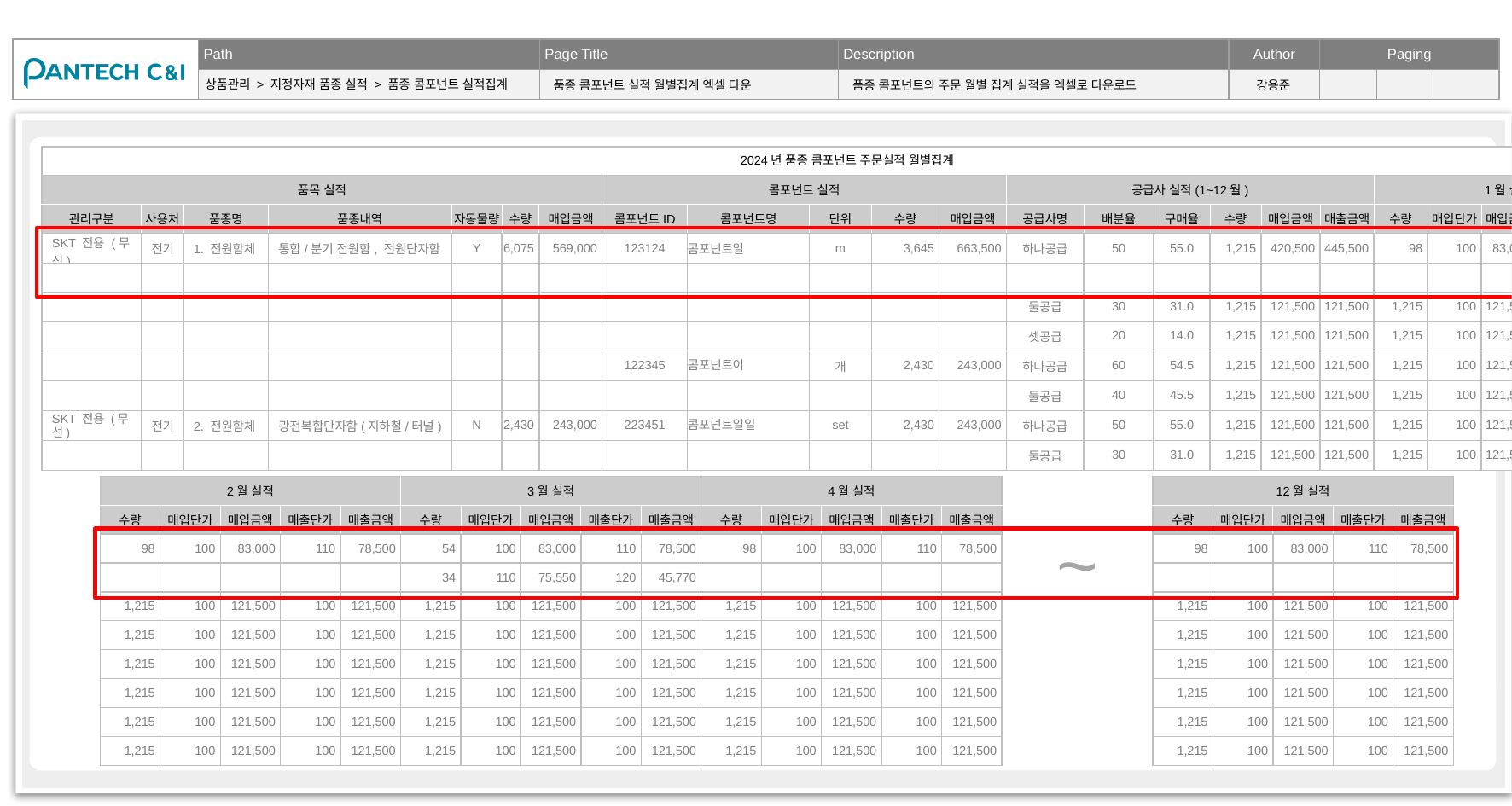

상품관리 > 지정자재 품종 실적 > 품종 콤포넌트 실적집계
품종 콤포넌트 실적 월별집계 엑셀 다운
품종 콤포넌트의 주문 월별 집계 실적을 엑셀로 다운로드
강용준

| 2024년 품종 콤포넌트 주문실적 월별집계 |  |  |  |  |  |  |  |  |  |  |  |  |  |  |  |  |  |  |  |  |  |  |
| --- | --- | --- | --- | --- | --- | --- | --- | --- | --- | --- | --- | --- | --- | --- | --- | --- | --- | --- | --- | --- | --- | --- |
| 품목 실적 |  |  |  |  |  |  | 콤포넌트 실적 |  |  |  |  | 공급사 실적(1~12월) |  |  |  |  |  | 1월 실적 |  |  |  |  |
| 관리구분 | 사용처 | 품종명 | 품종내역 | 자동물량 | 수량 | 매입금액 | 콤포넌트ID | 콤포넌트명 | 단위 | 수량 | 매입금액 | 공급사명 | 배분율 | 구매율 | 수량 | 매입금액 | 매출금액 | 수량 | 매입단가 | 매입금액 | 매출단가 | 매출금액 |
| SKT 전용 (무선) | 전기 | 1. 전원함체 | 통합/분기 전원함, 전원단자함 | Y | 6,075 | 569,000 | 123124 | 콤포넌트일 | m | 3,645 | 663,500 | 하나공급 | 50 | 55.0 | 1,215 | 420,500 | 445,500 | 98 | 100 | 83,000 | 110 | 78,500 |
|  |  |  |  |  |  |  |  |  |  |  |  |  |  |  |  |  |  |  |  |  |  |  |
|  |  |  |  |  |  |  |  |  |  |  |  | 둘공급 | 30 | 31.0 | 1,215 | 121,500 | 121,500 | 1,215 | 100 | 121,500 | 100 | 121,500 |
|  |  |  |  |  |  |  |  |  |  |  |  | 셋공급 | 20 | 14.0 | 1,215 | 121,500 | 121,500 | 1,215 | 100 | 121,500 | 100 | 121,500 |
|  |  |  |  |  |  |  | 122345 | 콤포넌트이 | 개 | 2,430 | 243,000 | 하나공급 | 60 | 54.5 | 1,215 | 121,500 | 121,500 | 1,215 | 100 | 121,500 | 100 | 121,500 |
|  |  |  |  |  |  |  |  |  |  |  |  | 둘공급 | 40 | 45.5 | 1,215 | 121,500 | 121,500 | 1,215 | 100 | 121,500 | 100 | 121,500 |
| SKT 전용 (무선) | 전기 | 2. 전원함체 | 광전복합단자함(지하철/터널) | N | 2,430 | 243,000 | 223451 | 콤포넌트일일 | set | 2,430 | 243,000 | 하나공급 | 50 | 55.0 | 1,215 | 121,500 | 121,500 | 1,215 | 100 | 121,500 | 100 | 121,500 |
|  |  |  |  |  |  |  |  |  |  |  |  | 둘공급 | 30 | 31.0 | 1,215 | 121,500 | 121,500 | 1,215 | 100 | 121,500 | 100 | 121,500 |

| 2월 실적 |  |  |  |  | 3월 실적 |  |  |  |  | 4월 실적 |  |  |  |  |
| --- | --- | --- | --- | --- | --- | --- | --- | --- | --- | --- | --- | --- | --- | --- |
| 수량 | 매입단가 | 매입금액 | 매출단가 | 매출금액 | 수량 | 매입단가 | 매입금액 | 매출단가 | 매출금액 | 수량 | 매입단가 | 매입금액 | 매출단가 | 매출금액 |
| 98 | 100 | 83,000 | 110 | 78,500 | 54 | 100 | 83,000 | 110 | 78,500 | 98 | 100 | 83,000 | 110 | 78,500 |
|  |  |  |  |  | 34 | 110 | 75,550 | 120 | 45,770 |  |  |  |  |  |
| 1,215 | 100 | 121,500 | 100 | 121,500 | 1,215 | 100 | 121,500 | 100 | 121,500 | 1,215 | 100 | 121,500 | 100 | 121,500 |
| 1,215 | 100 | 121,500 | 100 | 121,500 | 1,215 | 100 | 121,500 | 100 | 121,500 | 1,215 | 100 | 121,500 | 100 | 121,500 |
| 1,215 | 100 | 121,500 | 100 | 121,500 | 1,215 | 100 | 121,500 | 100 | 121,500 | 1,215 | 100 | 121,500 | 100 | 121,500 |
| 1,215 | 100 | 121,500 | 100 | 121,500 | 1,215 | 100 | 121,500 | 100 | 121,500 | 1,215 | 100 | 121,500 | 100 | 121,500 |
| 1,215 | 100 | 121,500 | 100 | 121,500 | 1,215 | 100 | 121,500 | 100 | 121,500 | 1,215 | 100 | 121,500 | 100 | 121,500 |
| 1,215 | 100 | 121,500 | 100 | 121,500 | 1,215 | 100 | 121,500 | 100 | 121,500 | 1,215 | 100 | 121,500 | 100 | 121,500 |
| 12월 실적 |  |  |  |  |
| --- | --- | --- | --- | --- |
| 수량 | 매입단가 | 매입금액 | 매출단가 | 매출금액 |
| 98 | 100 | 83,000 | 110 | 78,500 |
|  |  |  |  |  |
| 1,215 | 100 | 121,500 | 100 | 121,500 |
| 1,215 | 100 | 121,500 | 100 | 121,500 |
| 1,215 | 100 | 121,500 | 100 | 121,500 |
| 1,215 | 100 | 121,500 | 100 | 121,500 |
| 1,215 | 100 | 121,500 | 100 | 121,500 |
| 1,215 | 100 | 121,500 | 100 | 121,500 |
~